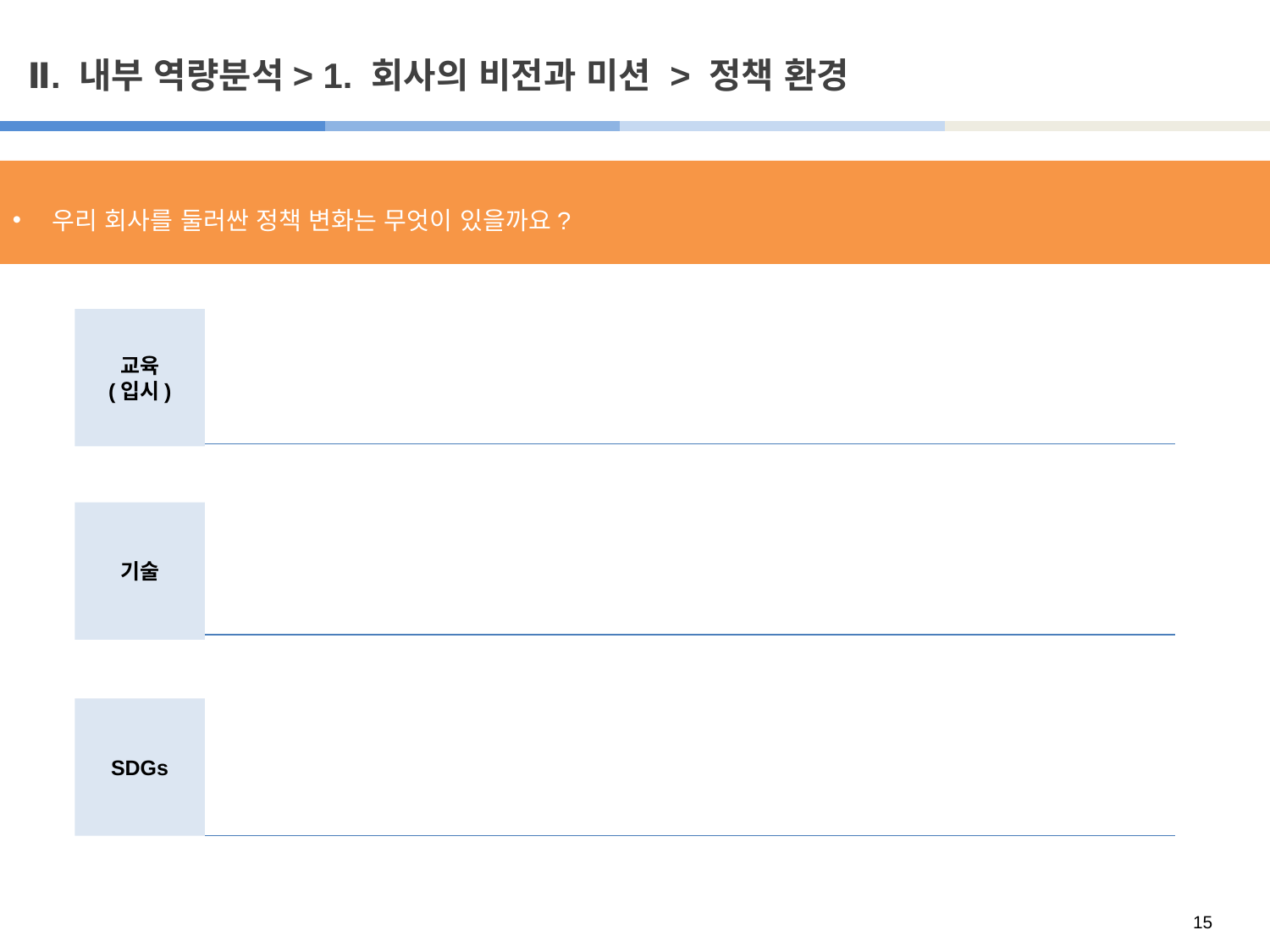

# Ⅱ. 내부 역량분석> 1. 회사의 비전과 미션 > 정책 환경
우리 회사를 둘러싼 정책 변화는 무엇이 있을까요?
교육
(입시)

기술

SDGs
15